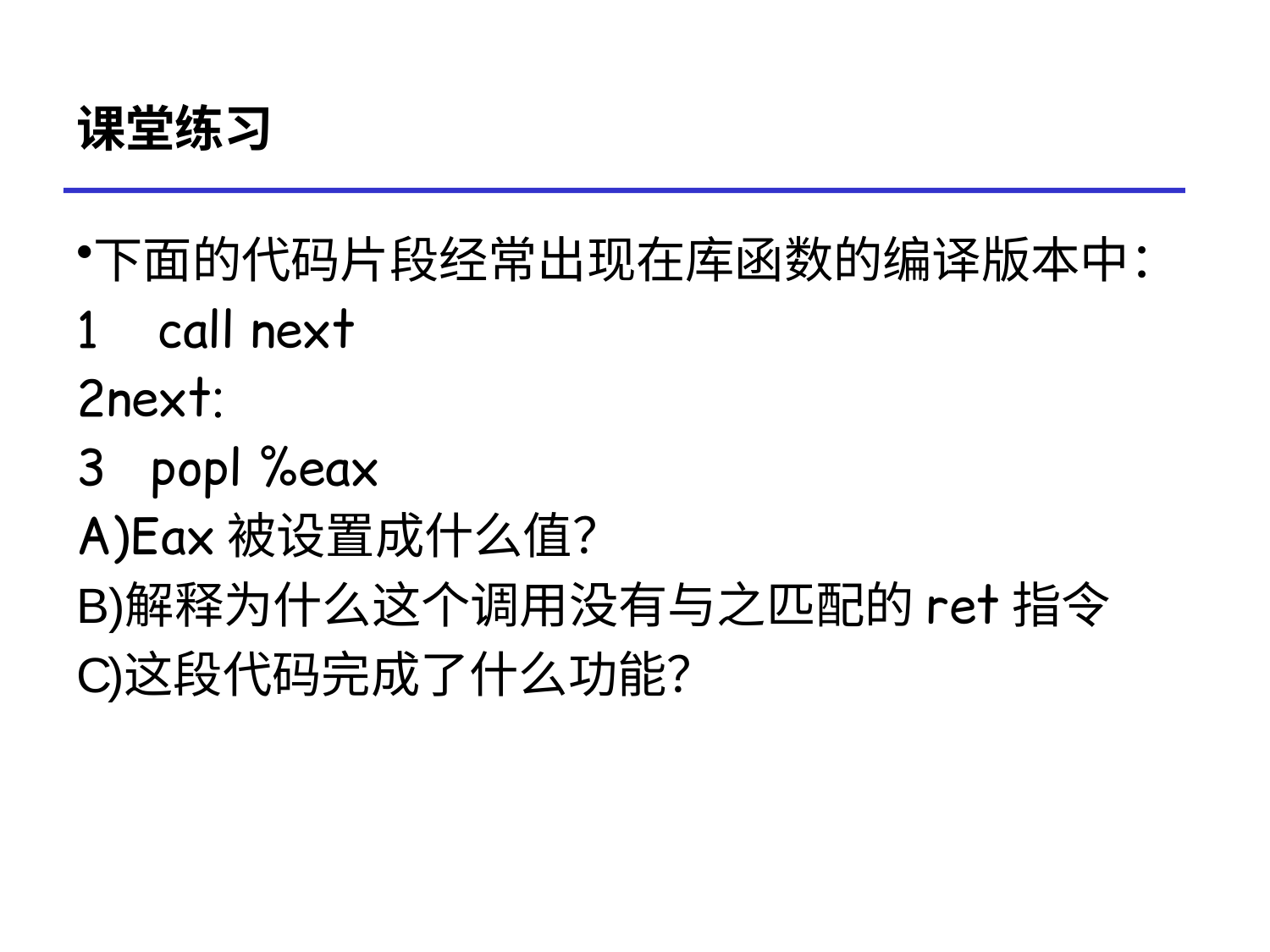

# 课堂练习
下面的代码片段经常出现在库函数的编译版本中：
    call next
next:
   popl %eax
Eax被设置成什么值？
解释为什么这个调用没有与之匹配的ret指令
这段代码完成了什么功能？